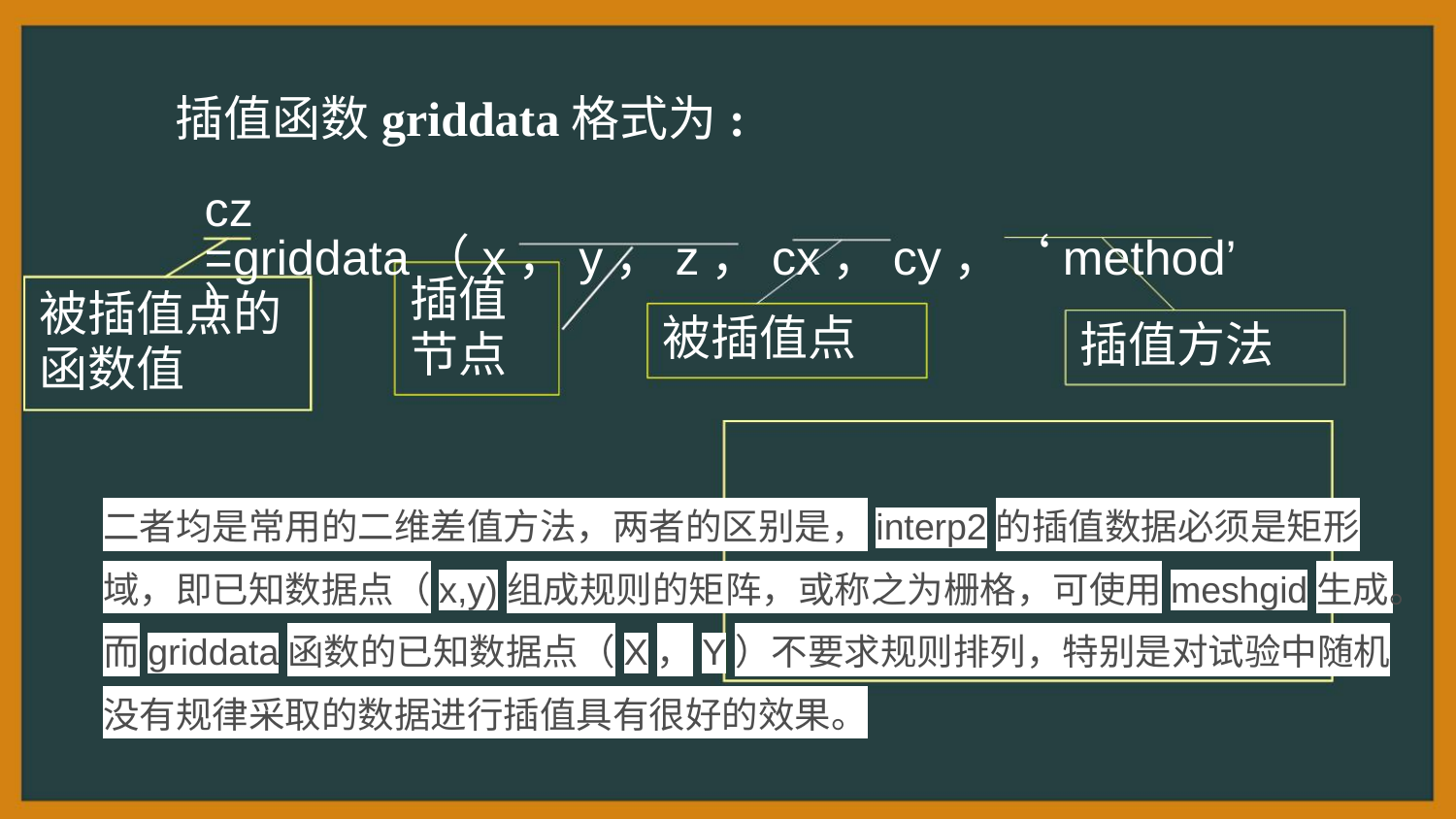

插值函数griddata格式为:
cz =griddata（x，y，z，cx，cy，‘method’）
插值
节点
被插值点的
函数值
被插值点
插值方法
二者均是常用的二维差值方法，两者的区别是，interp2的插值数据必须是矩形域，即已知数据点（x,y)组成规则的矩阵，或称之为栅格，可使用meshgid生成。而griddata函数的已知数据点（X，Y）不要求规则排列，特别是对试验中随机没有规律采取的数据进行插值具有很好的效果。